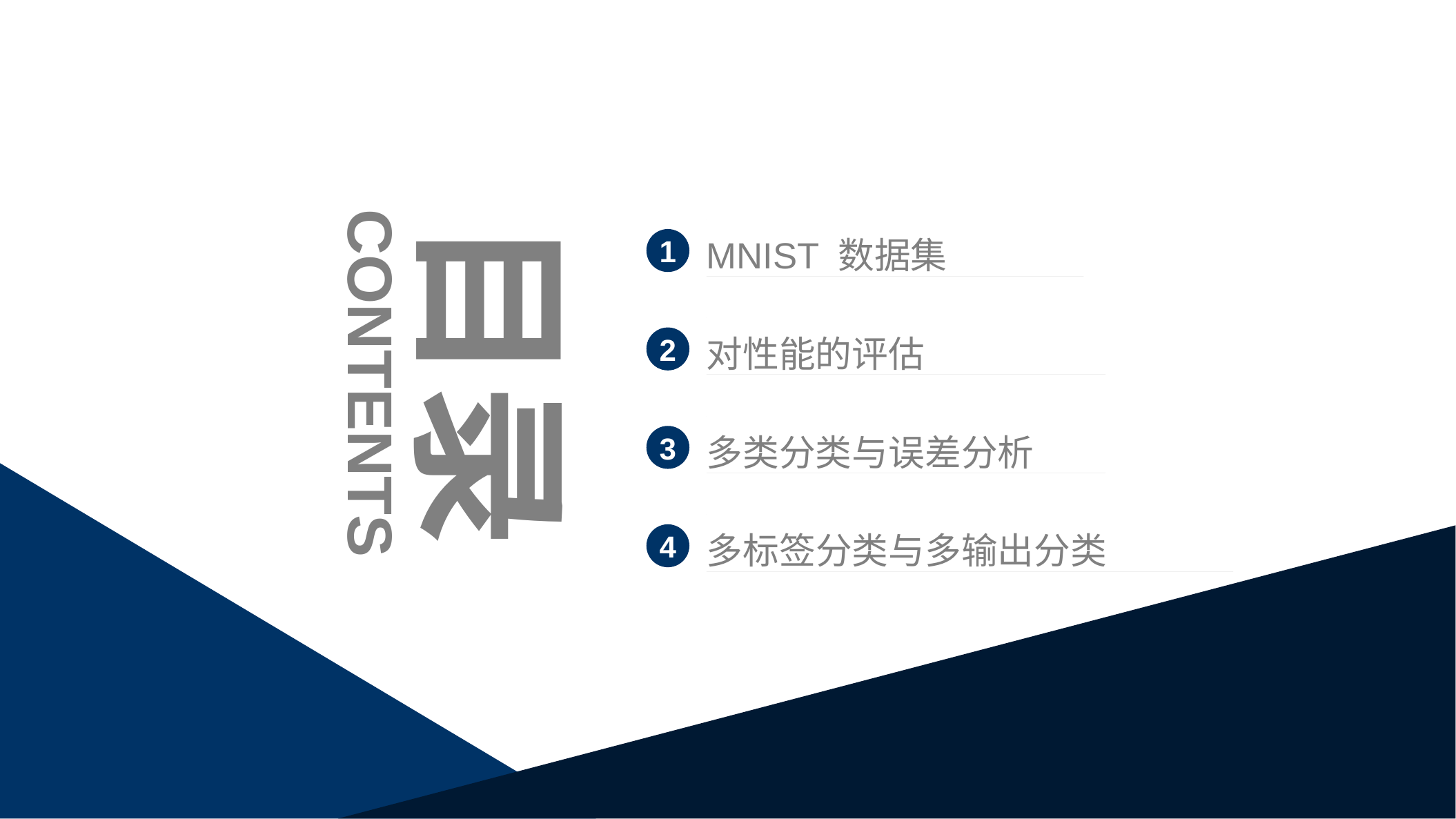

目录
MNIST 数据集
1
对性能的评估
2
CONTENTS
多类分类与误差分析
3

多标签分类与多输出分类
4